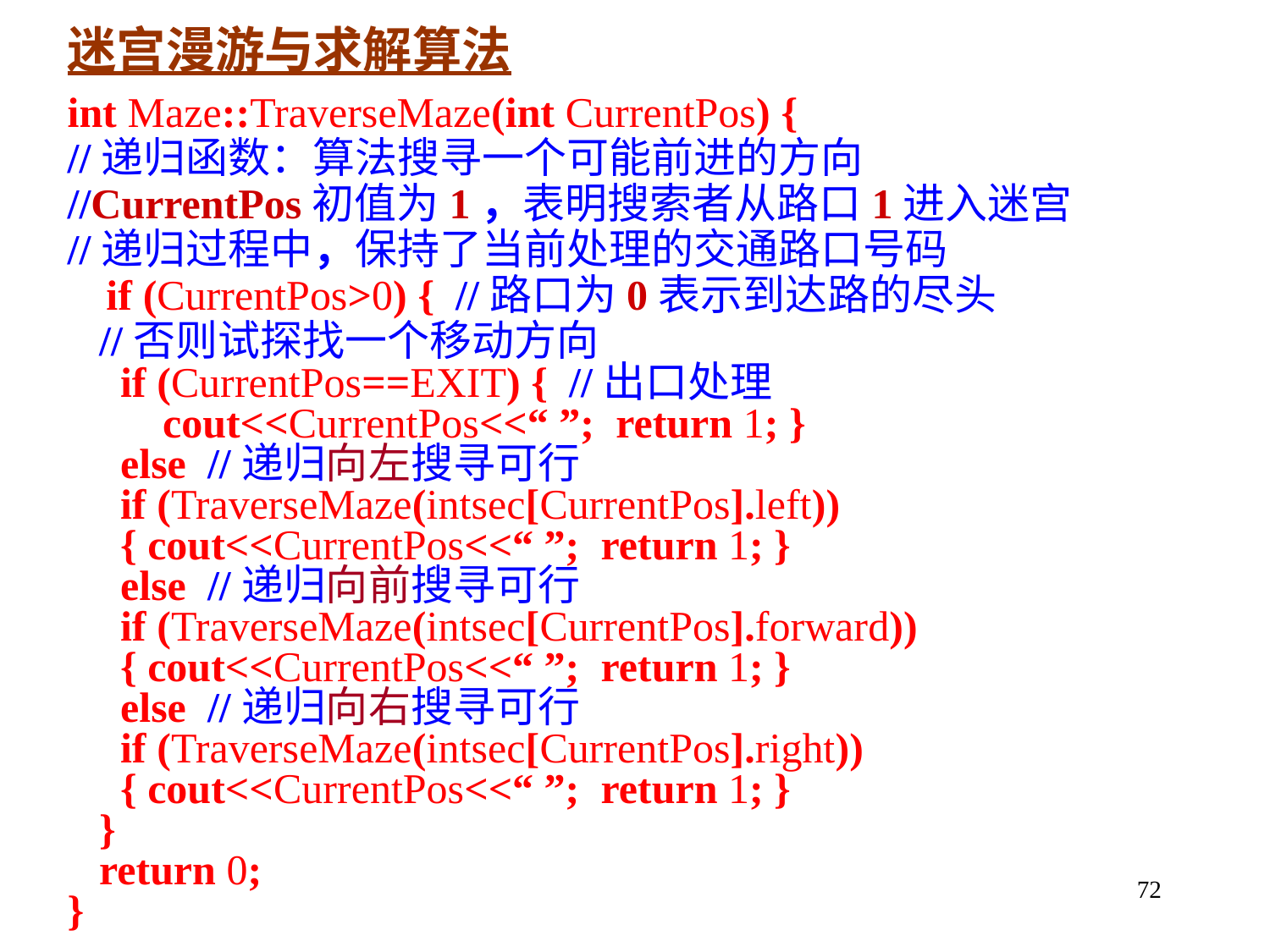

迷宫漫游与求解算法
int Maze::TraverseMaze(int CurrentPos) {
//递归函数：算法搜寻一个可能前进的方向
//CurrentPos初值为1，表明搜索者从路口1进入迷宫
//递归过程中，保持了当前处理的交通路口号码
   if (CurrentPos>0) {  //路口为0表示到达路的尽头
   //否则试探找一个移动方向
     if (CurrentPos==EXIT) {  //出口处理
         cout<<CurrentPos<<“ ”;  return 1; }
     else  //递归向左搜寻可行
     if (TraverseMaze(intsec[CurrentPos].left))
     { cout<<CurrentPos<<“ ”;  return 1; }
     else  //递归向前搜寻可行
     if (TraverseMaze(intsec[CurrentPos].forward))
     { cout<<CurrentPos<<“ ”;  return 1; }
     else  //递归向右搜寻可行
     if (TraverseMaze(intsec[CurrentPos].right))
     { cout<<CurrentPos<<“ ”;  return 1; }
   }
   return 0;
}
72